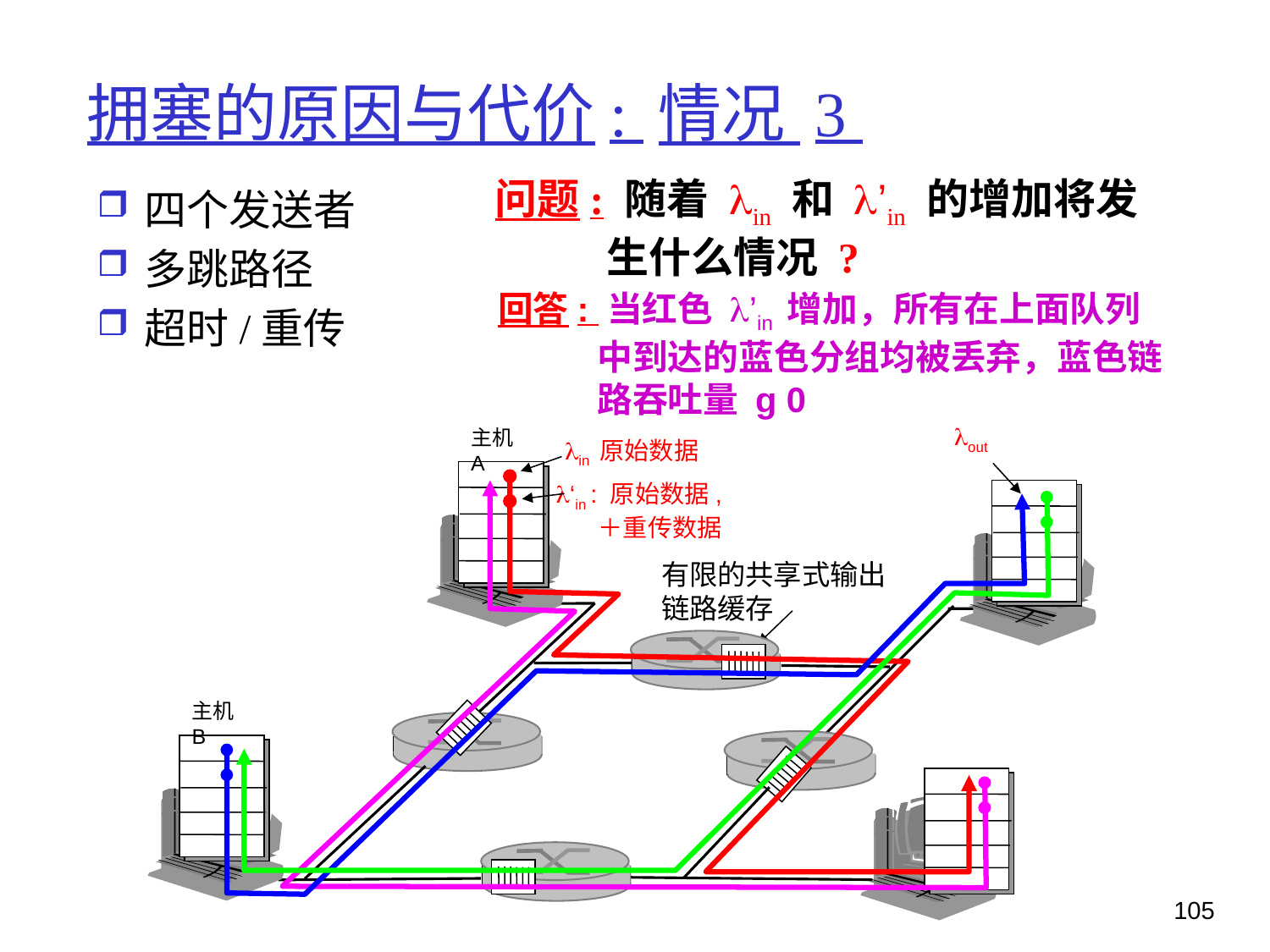

# 拥塞的原因与代价: 情况 3
问题: 随着 λin 和 λ’in 的增加将发生什么情况 ?
四个发送者
多跳路径
超时/重传

回答: 当红色 λ’in 增加，所有在上面队列中到达的蓝色分组均被丢弃，蓝色链路吞吐量 g 0
λout
主机 A

λin 原始数据

λ‘in : 原始数据,
＋重传数据

有限的共享式输出链路缓存

主机 B

105